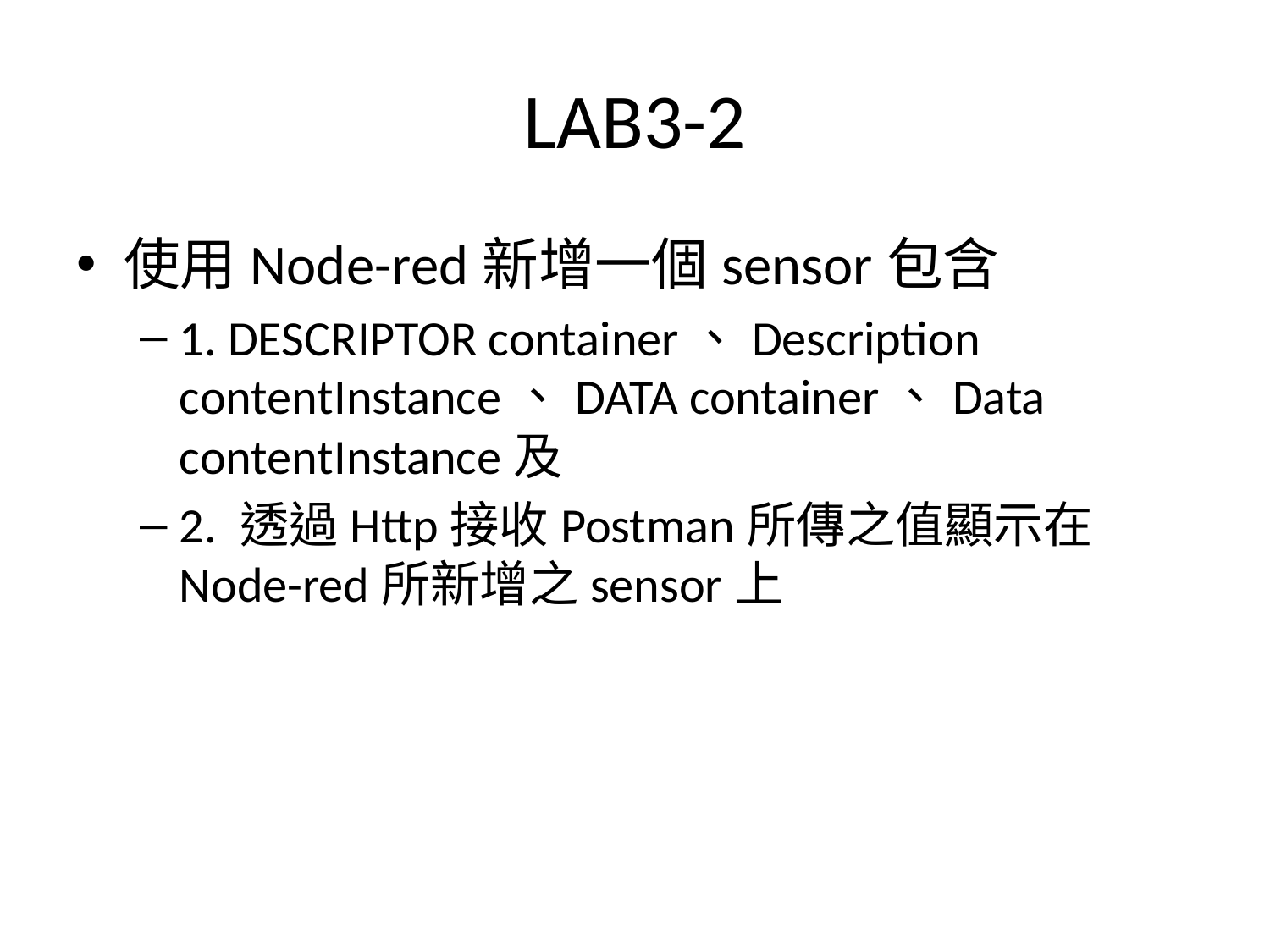

# LAB3-2
使用Node-red新增一個sensor包含
1. DESCRIPTOR container、Description contentInstance、DATA container、Data contentInstance及
2. 透過Http接收Postman所傳之值顯示在Node-red所新增之sensor上